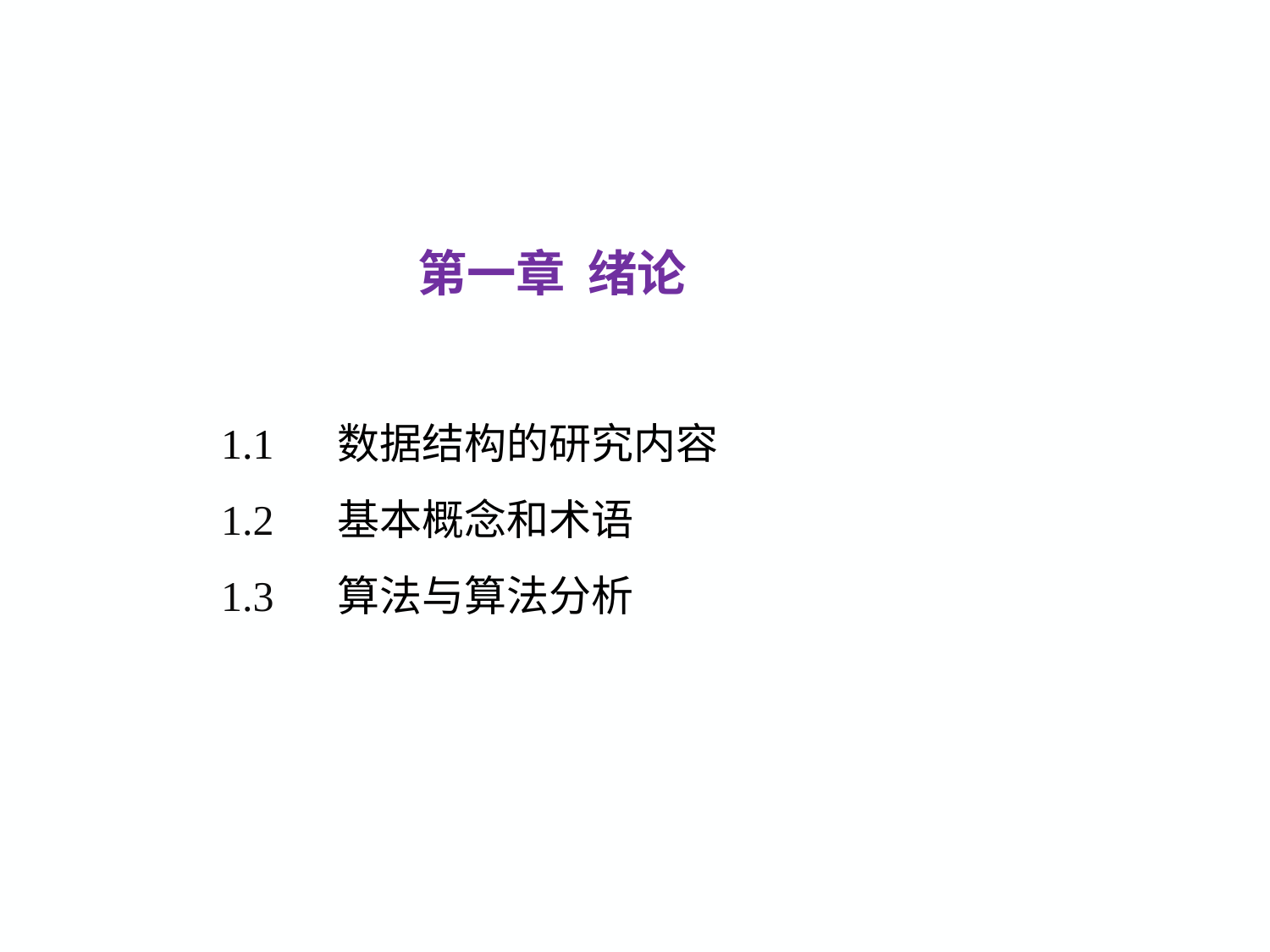

第一章  绪论
1.1
1.2
1.3
数据结构的研究内容
基本概念和术语
算法与算法分析